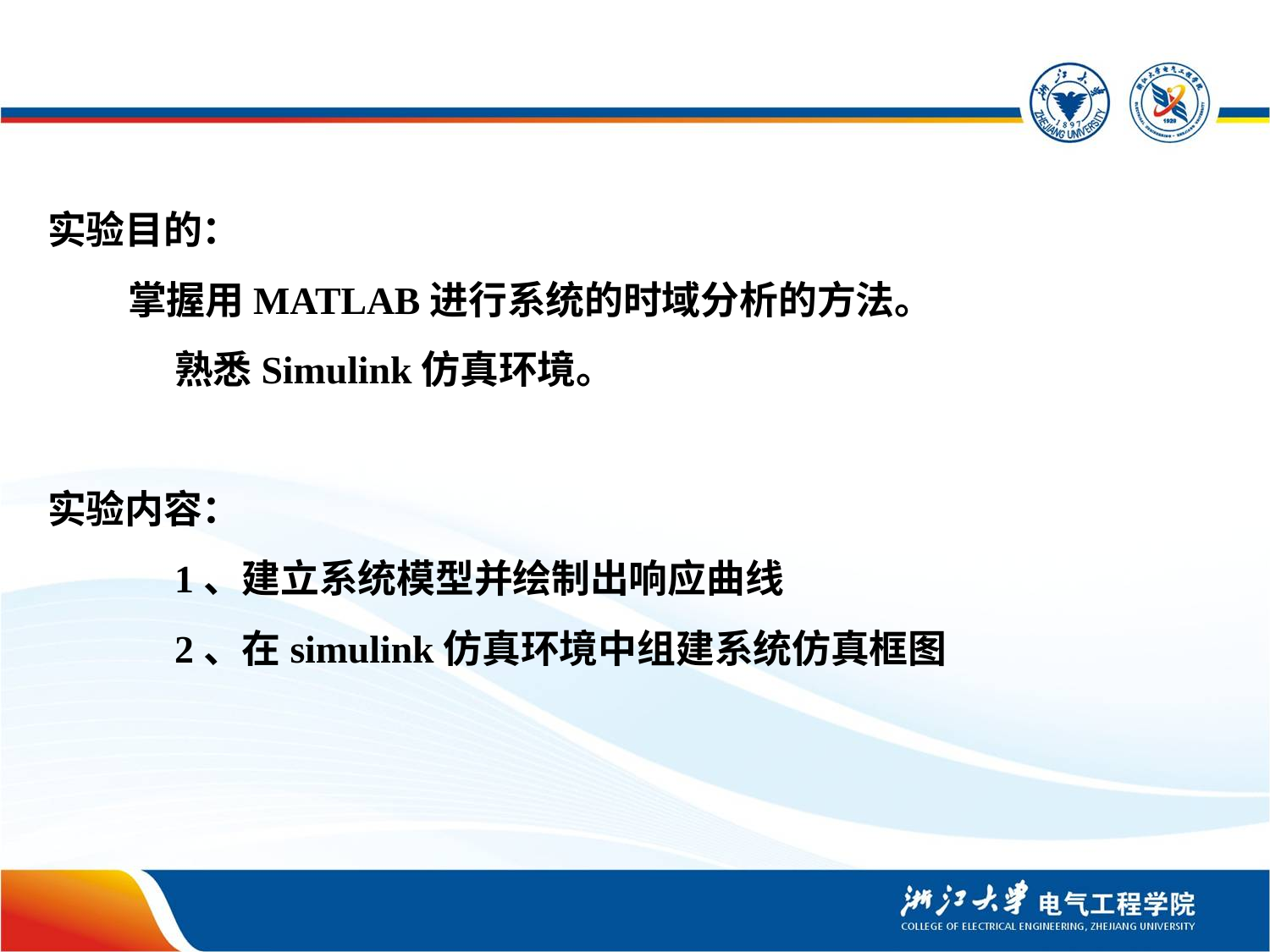

实验目的：
        掌握用MATLAB进行系统的时域分析的方法。
	熟悉Simulink仿真环境。

实验内容：
	1、建立系统模型并绘制出响应曲线
	2、在simulink仿真环境中组建系统仿真框图